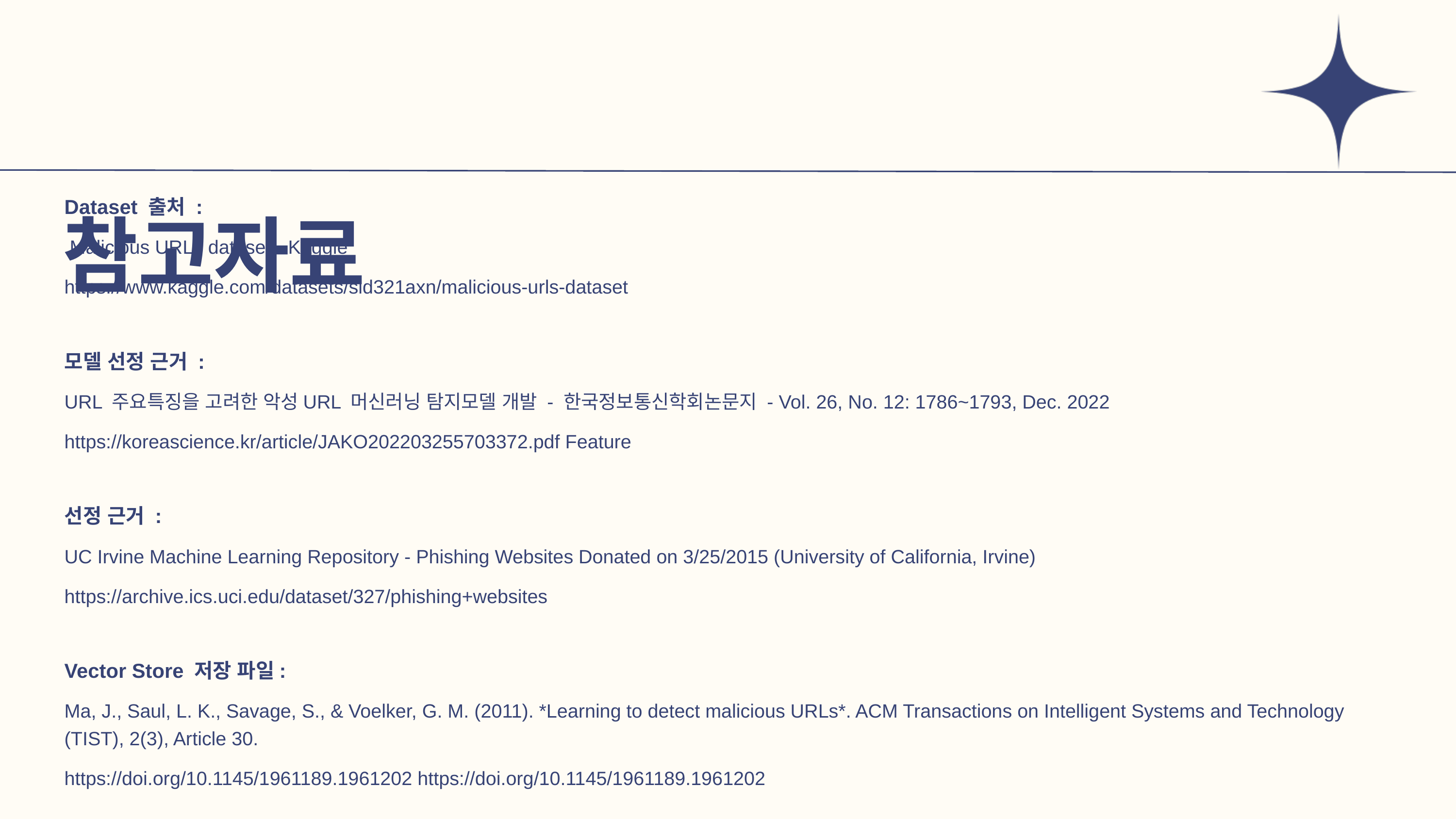

참고자료
Dataset 출처 :
 Malicious URLs dataset - Kaggle
https://www.kaggle.com/datasets/sid321axn/malicious-urls-dataset

모델 선정 근거 :
URL 주요특징을 고려한 악성URL 머신러닝 탐지모델 개발 - 한국정보통신학회논문지 - Vol. 26, No. 12: 1786~1793, Dec. 2022
https://koreascience.kr/article/JAKO202203255703372.pdf Feature

선정 근거 :
UC Irvine Machine Learning Repository - Phishing Websites Donated on 3/25/2015 (University of California, Irvine)
https://archive.ics.uci.edu/dataset/327/phishing+websites

Vector Store 저장 파일:
Ma, J., Saul, L. K., Savage, S., & Voelker, G. M. (2011). *Learning to detect malicious URLs*. ACM Transactions on Intelligent Systems and Technology (TIST), 2(3), Article 30.
https://doi.org/10.1145/1961189.1961202 https://doi.org/10.1145/1961189.1961202